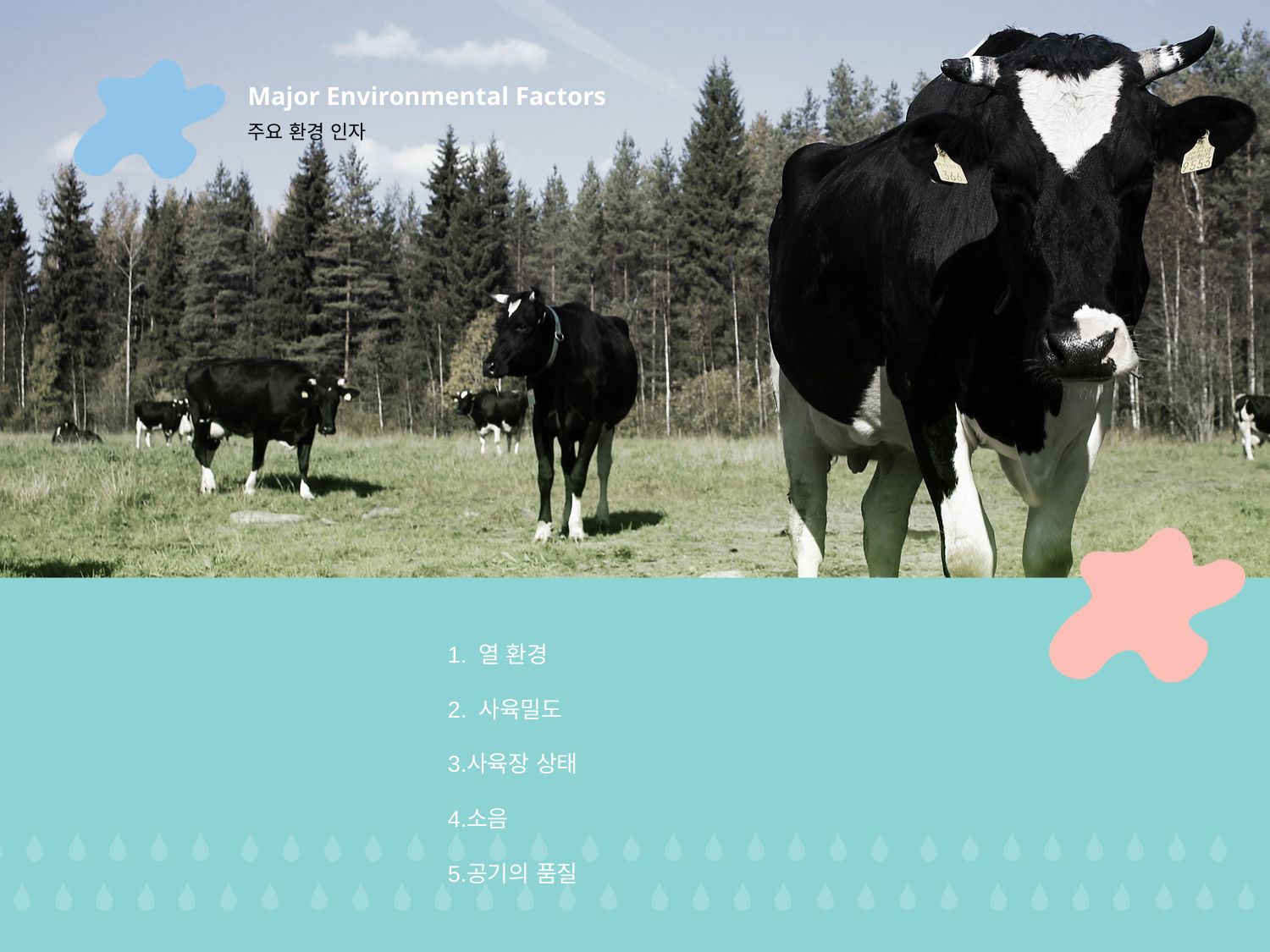

Major Environmental Factors
주요 환경 인자
 열 환경
 사육밀도
사육장 상태
소음
공기의 품질